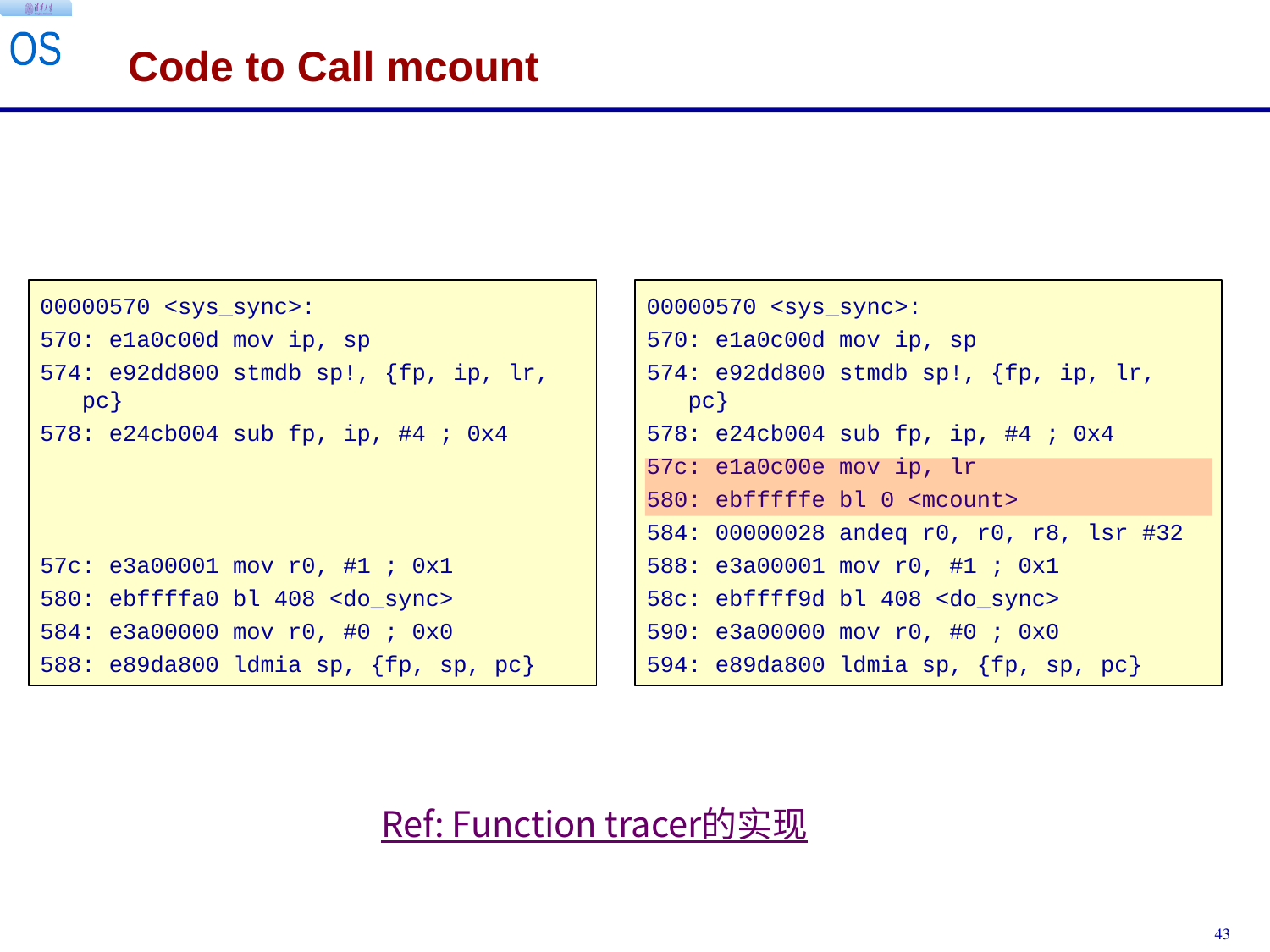

# Code to Call mcount
00000570 <sys_sync>:
570: e1a0c00d mov ip, sp
574: e92dd800 stmdb sp!, {fp, ip, lr, pc}
578: e24cb004 sub fp, ip, #4 ; 0x4

57c: e3a00001 mov r0, #1 ; 0x1
580: ebffffa0 bl 408 <do_sync>
584: e3a00000 mov r0, #0 ; 0x0
588: e89da800 ldmia sp, {fp, sp, pc}
00000570 <sys_sync>:
570: e1a0c00d mov ip, sp
574: e92dd800 stmdb sp!, {fp, ip, lr, pc}
578: e24cb004 sub fp, ip, #4 ; 0x4
57c: e1a0c00e mov ip, lr
580: ebfffffe bl 0 <mcount>
584: 00000028 andeq r0, r0, r8, lsr #32
588: e3a00001 mov r0, #1 ; 0x1
58c: ebffff9d bl 408 <do_sync>
590: e3a00000 mov r0, #0 ; 0x0
594: e89da800 ldmia sp, {fp, sp, pc}

Ref: Function tracer的实现